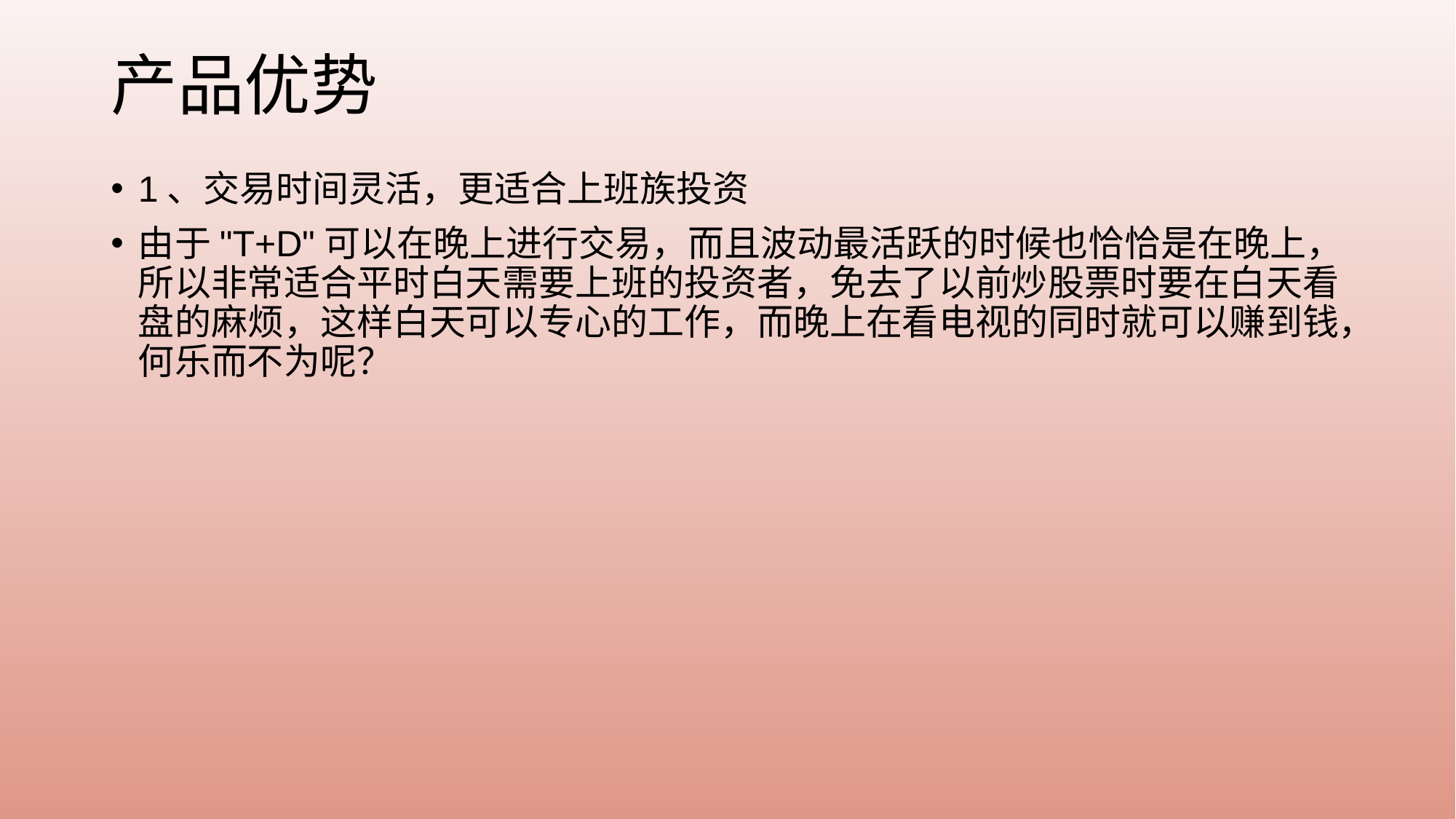

# 产品优势
1、交易时间灵活，更适合上班族投资
由于"T+D"可以在晚上进行交易，而且波动最活跃的时候也恰恰是在晚上，所以非常适合平时白天需要上班的投资者，免去了以前炒股票时要在白天看盘的麻烦，这样白天可以专心的工作，而晚上在看电视的同时就可以赚到钱，何乐而不为呢？